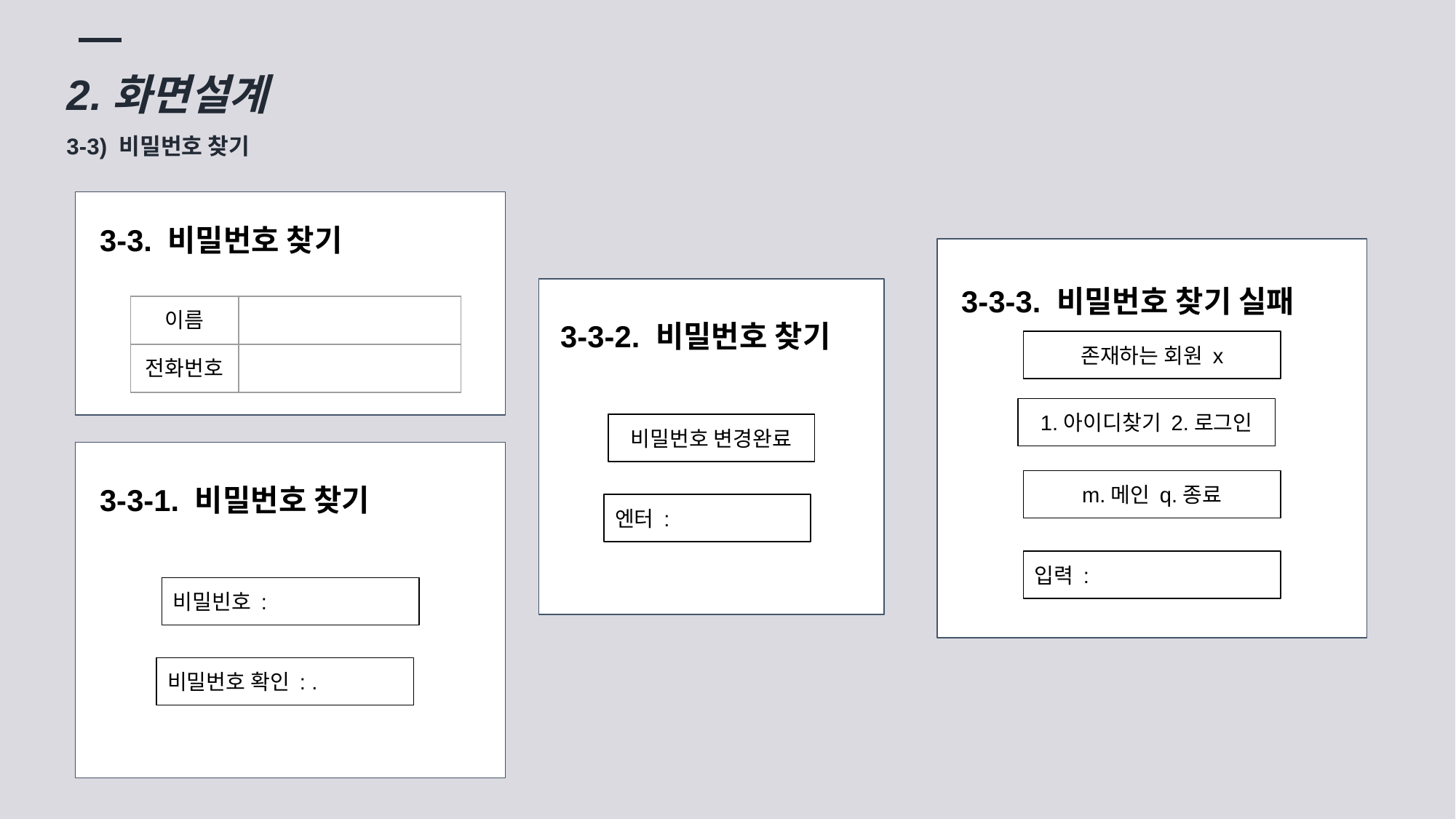

2.화면설계
3-3) 비밀번호 찾기

3-3. 비밀번호 찾기

3-3-3. 비밀번호 찾기 실패

3-3-2. 비밀번호 찾기
| 이름 |  |  |
| --- | --- | --- |
| 전화번호 |  |  |
존재하는 회원 x
1.아이디찾기 2.로그인
비밀번호 변경완료

3-3-1. 비밀번호 찾기
m.메인 q.종료
엔터 :
입력 :
비밀빈호 :
비밀번호 확인 : .